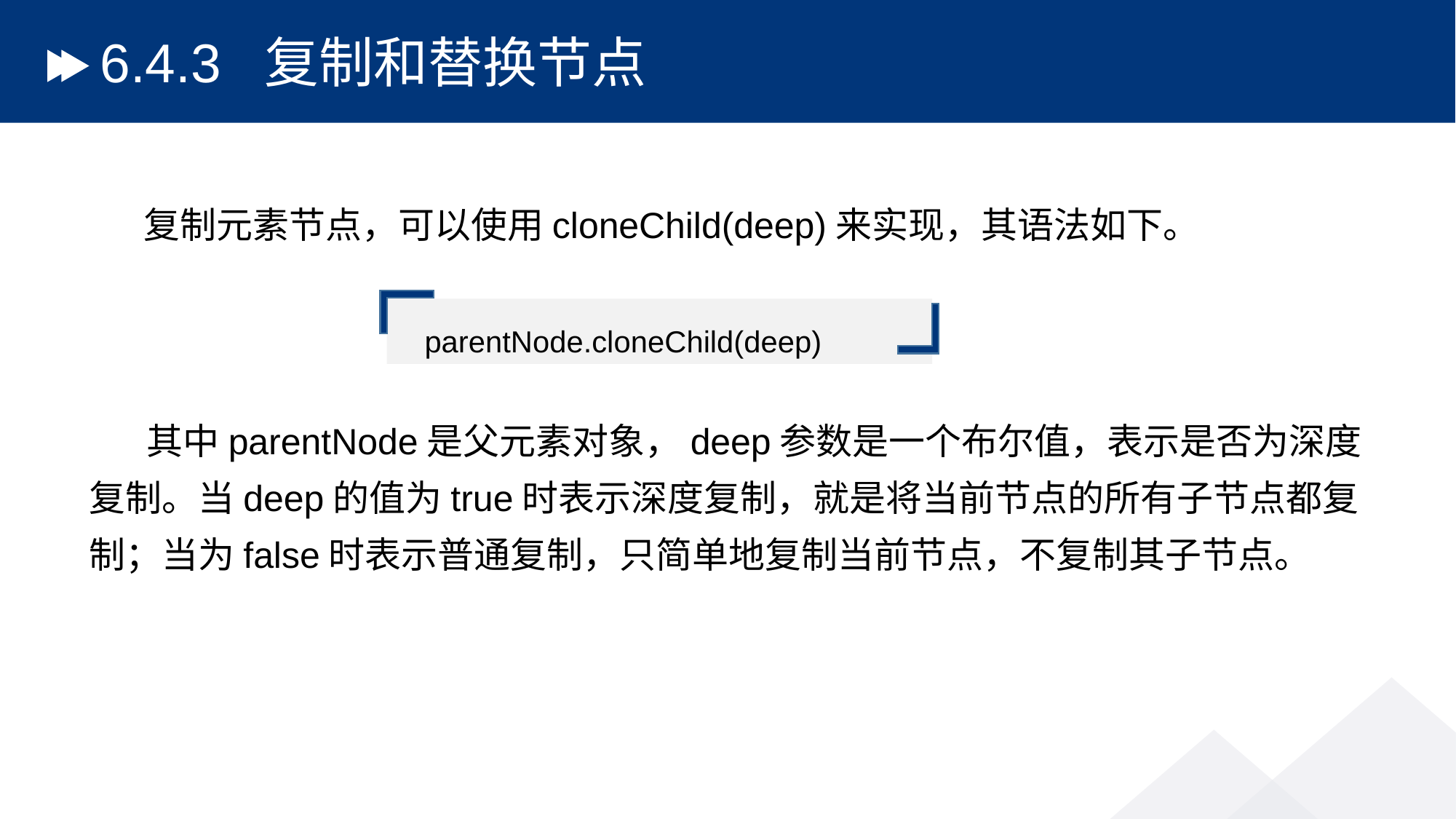

# 6.4.3  复制和替换节点
       复制元素节点，可以使用cloneChild(deep)来实现，其语法如下。

      其中parentNode是父元素对象，deep参数是一个布尔值，表示是否为深度复制。当deep的值为true时表示深度复制，就是将当前节点的所有子节点都复制；当为false时表示普通复制，只简单地复制当前节点，不复制其子节点。

parentNode.cloneChild(deep)